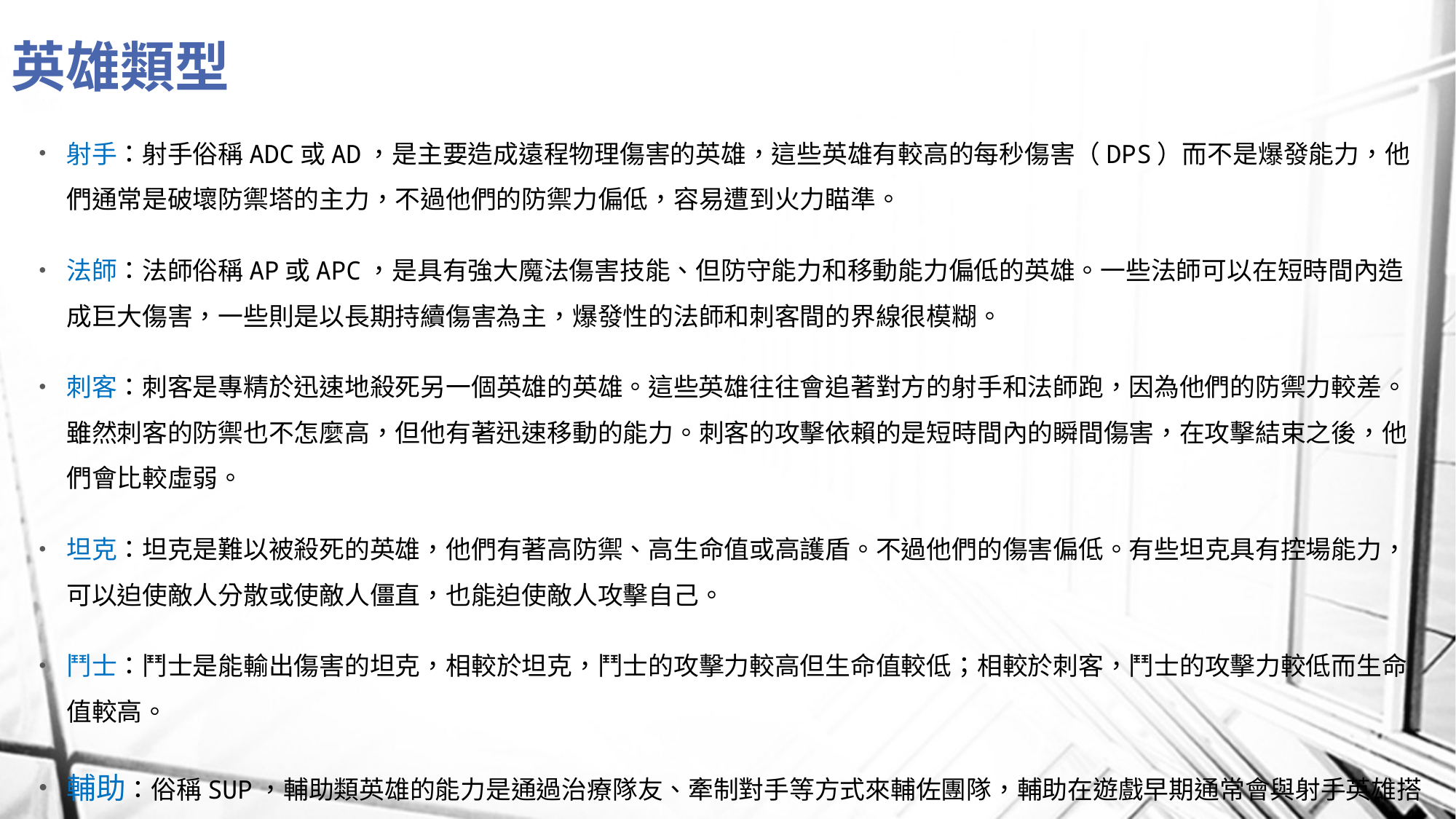

# 英雄類型
射手：射手俗稱ADC或AD，是主要造成遠程物理傷害的英雄，這些英雄有較高的每秒傷害（DPS）而不是爆發能力，他們通常是破壞防禦塔的主力，不過他們的防禦力偏低，容易遭到火力瞄準。
法師：法師俗稱AP或APC，是具有強大魔法傷害技能、但防守能力和移動能力偏低的英雄。一些法師可以在短時間內造成巨大傷害，一些則是以長期持續傷害為主，爆發性的法師和刺客間的界線很模糊。
刺客：刺客是專精於迅速地殺死另一個英雄的英雄。這些英雄往往會追著對方的射手和法師跑，因為他們的防禦力較差。雖然刺客的防禦也不怎麼高，但他有著迅速移動的能力。刺客的攻擊依賴的是短時間內的瞬間傷害，在攻擊結束之後，他們會比較虛弱。
坦克：坦克是難以被殺死的英雄，他們有著高防禦、高生命值或高護盾。不過他們的傷害偏低。有些坦克具有控場能力，可以迫使敵人分散或使敵人僵直，也能迫使敵人攻擊自己。
鬥士：鬥士是能輸出傷害的坦克，相較於坦克，鬥士的攻擊力較高但生命值較低；相較於刺客，鬥士的攻擊力較低而生命值較高。
輔助：俗稱SUP，輔助類英雄的能力是通過治療隊友、牽制對手等方式來輔佐團隊，輔助在遊戲早期通常會與射手英雄搭配，並試圖讓與他搭配的隊友盡可能地生存下去，偶爾還必須騷擾對手。輔助的另一個重要工作是提供團隊更大的視野。